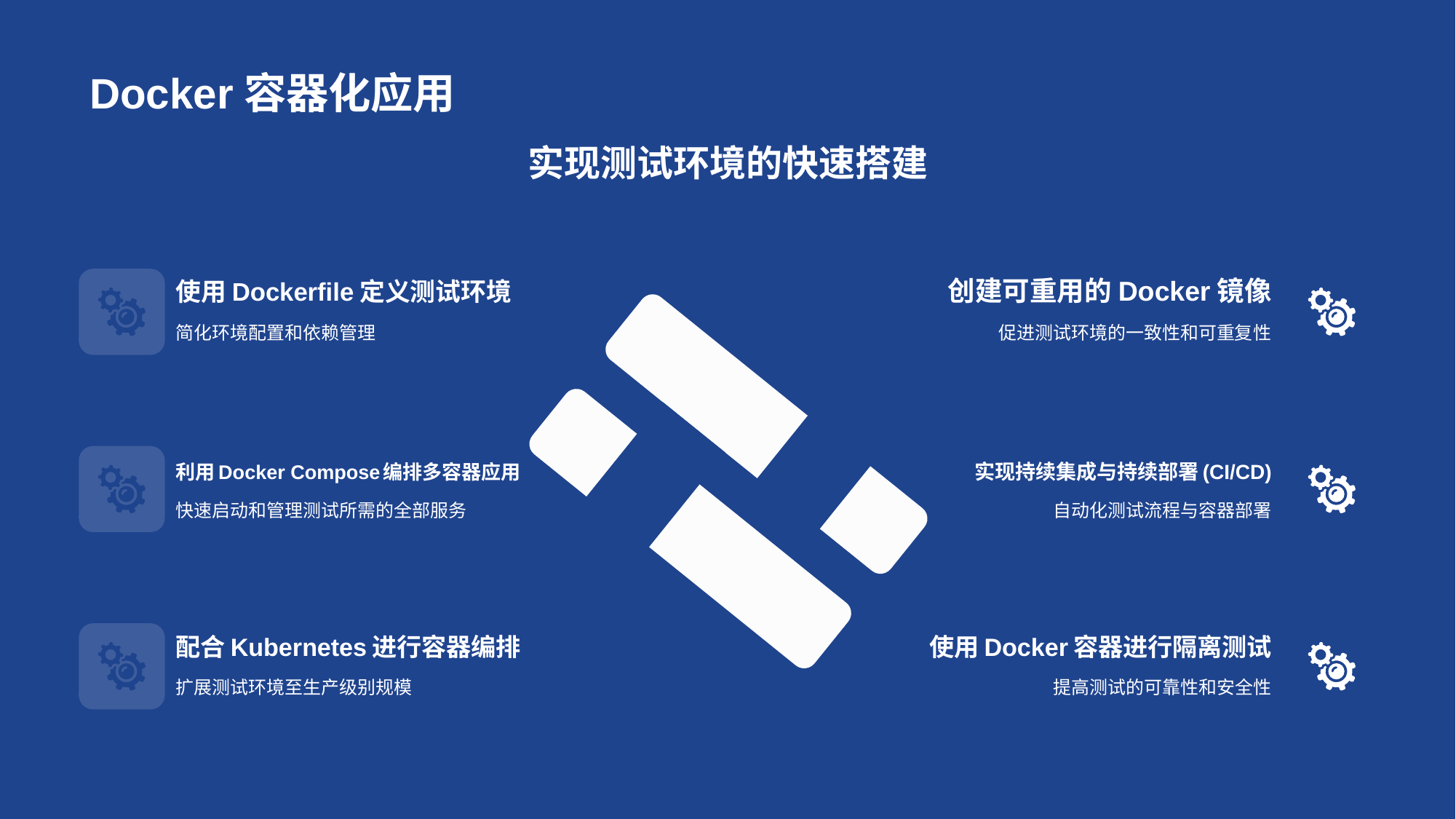

# Docker容器化应用
实现测试环境的快速搭建
使用Dockerfile定义测试环境

简化环境配置和依赖管理
创建可重用的Docker镜像

促进测试环境的一致性和可重复性

利用Docker Compose编排多容器应用

快速启动和管理测试所需的全部服务
实现持续集成与持续部署(CI/CD)

自动化测试流程与容器部署
配合Kubernetes进行容器编排

扩展测试环境至生产级别规模
使用Docker容器进行隔离测试

提高测试的可靠性和安全性